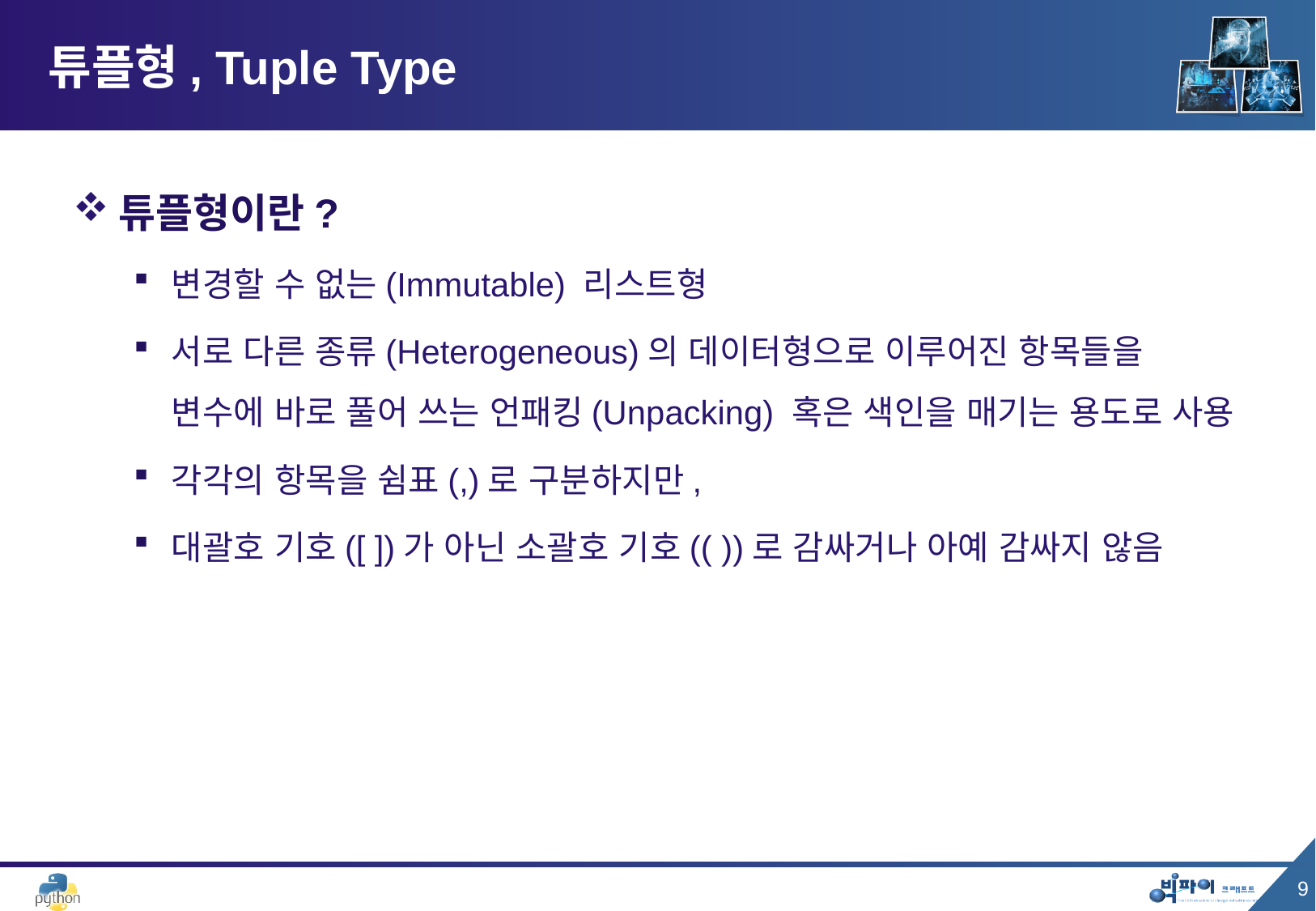

# 튜플형, Tuple Type
튜플형이란?
변경할 수 없는(Immutable) 리스트형
서로 다른 종류(Heterogeneous)의 데이터형으로 이루어진 항목들을 변수에 바로 풀어 쓰는 언패킹(Unpacking) 혹은 색인을 매기는 용도로 사용
각각의 항목을 쉼표(,)로 구분하지만,
대괄호 기호([ ])가 아닌 소괄호 기호(( ))로 감싸거나 아예 감싸지 않음